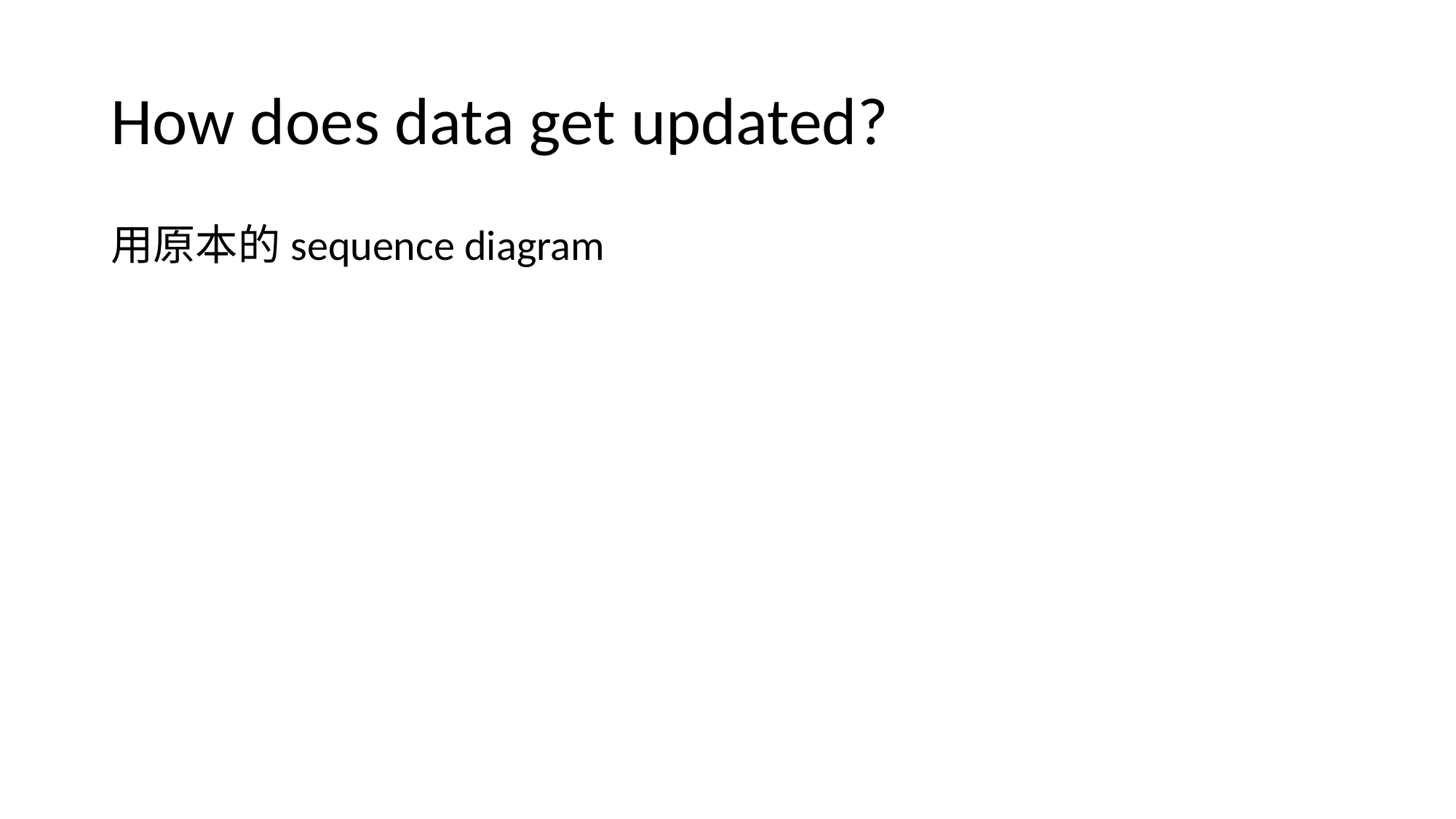

# How does data get updated?
用原本的sequence diagram